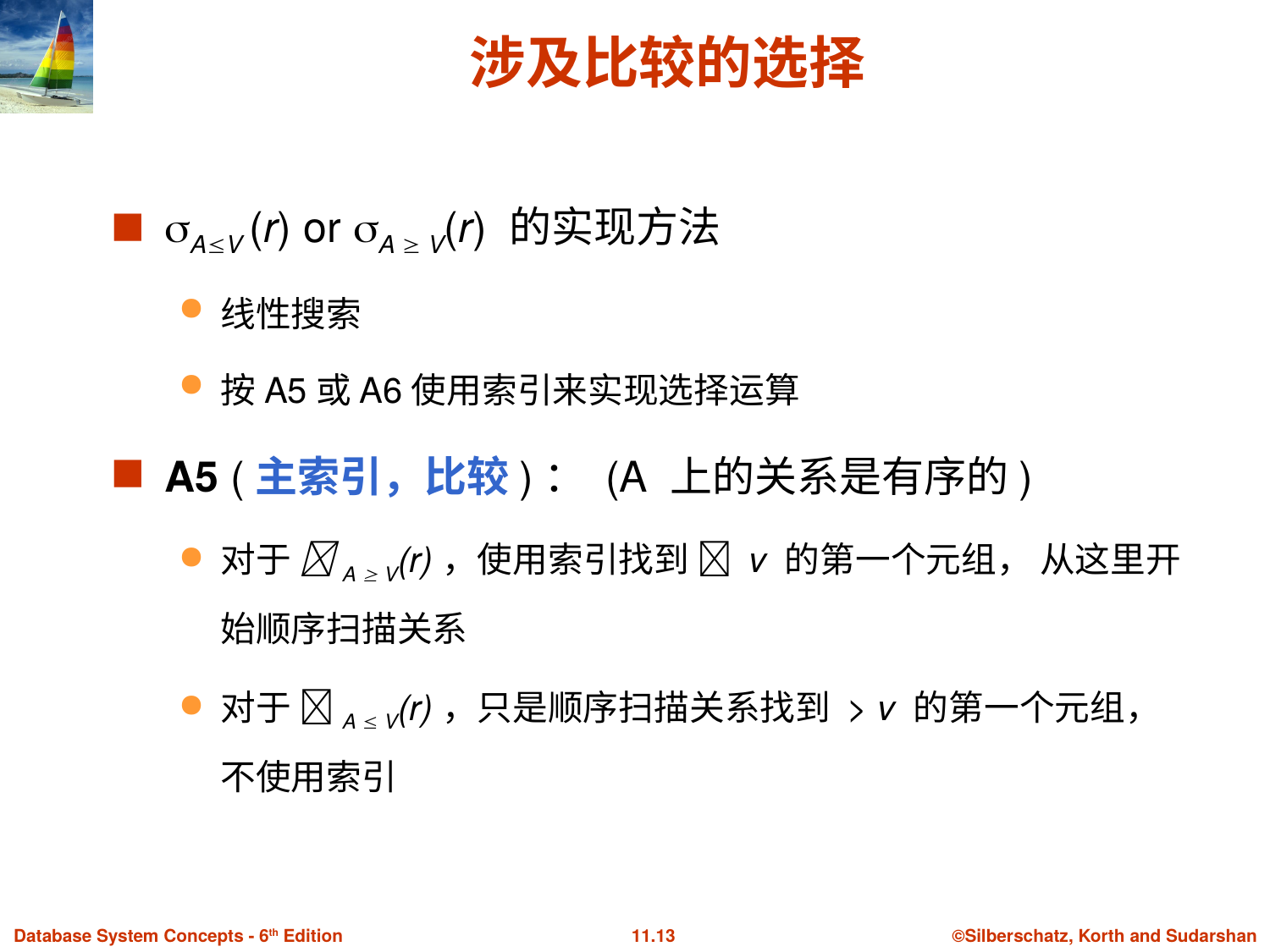

# 涉及比较的选择
σA≤V (r) or σA ≥ V(r) 的实现方法
线性搜索
按A5或A6使用索引来实现选择运算
A5 (主索引，比较)： (A 上的关系是有序的)
对于 σA ≥ V(r)，使用索引找到 ≥ v 的第一个元组， 从这里开始顺序扫描关系
对于 σA ≤ V(r)，只是顺序扫描关系找到 > v 的第一个元组，不使用索引